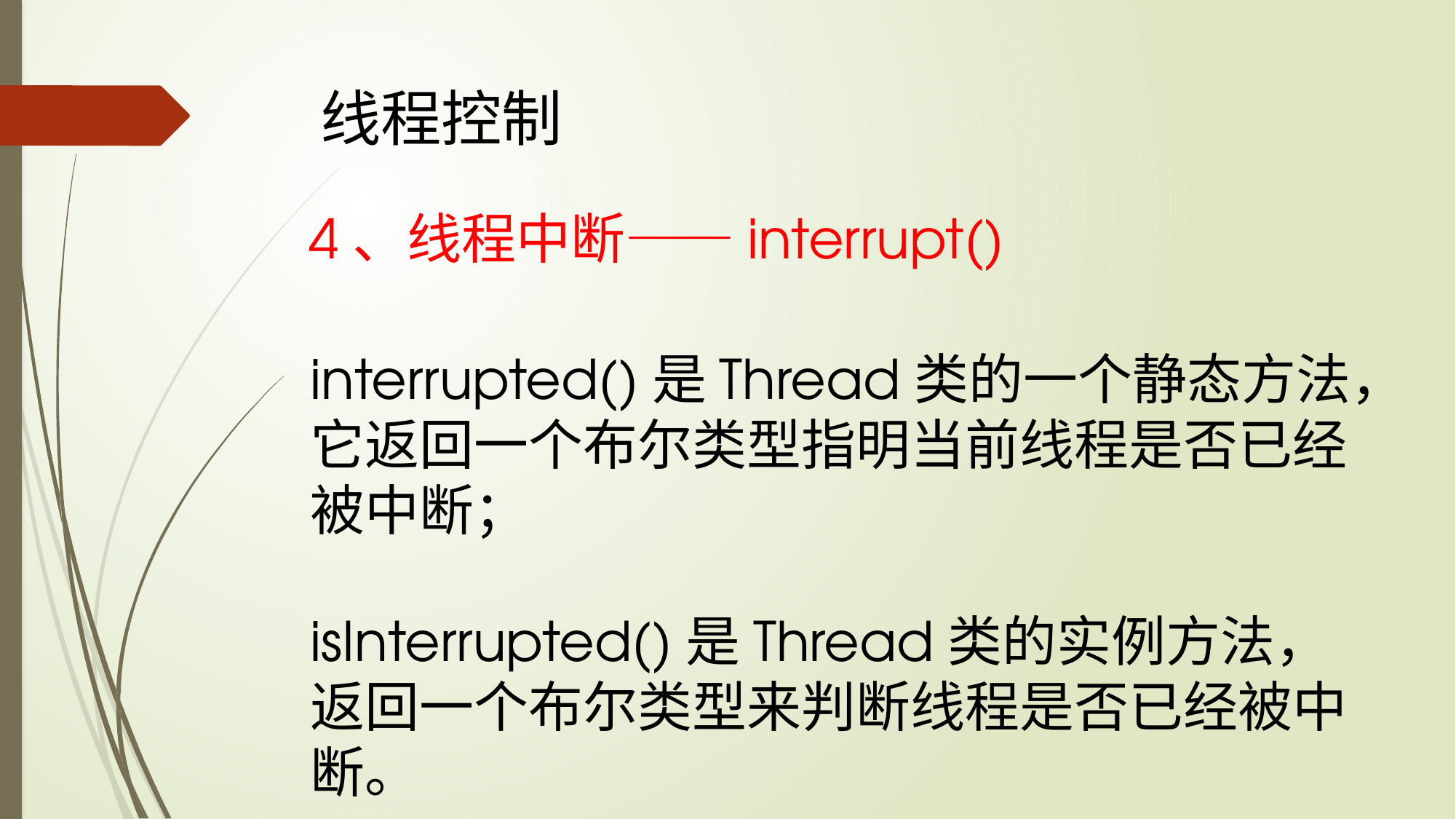

# 线程控制
4、线程中断——interrupt()
interrupted()是Thread类的一个静态方法，它返回一个布尔类型指明当前线程是否已经被中断；

isInterrupted()是Thread类的实例方法，返回一个布尔类型来判断线程是否已经被中断。